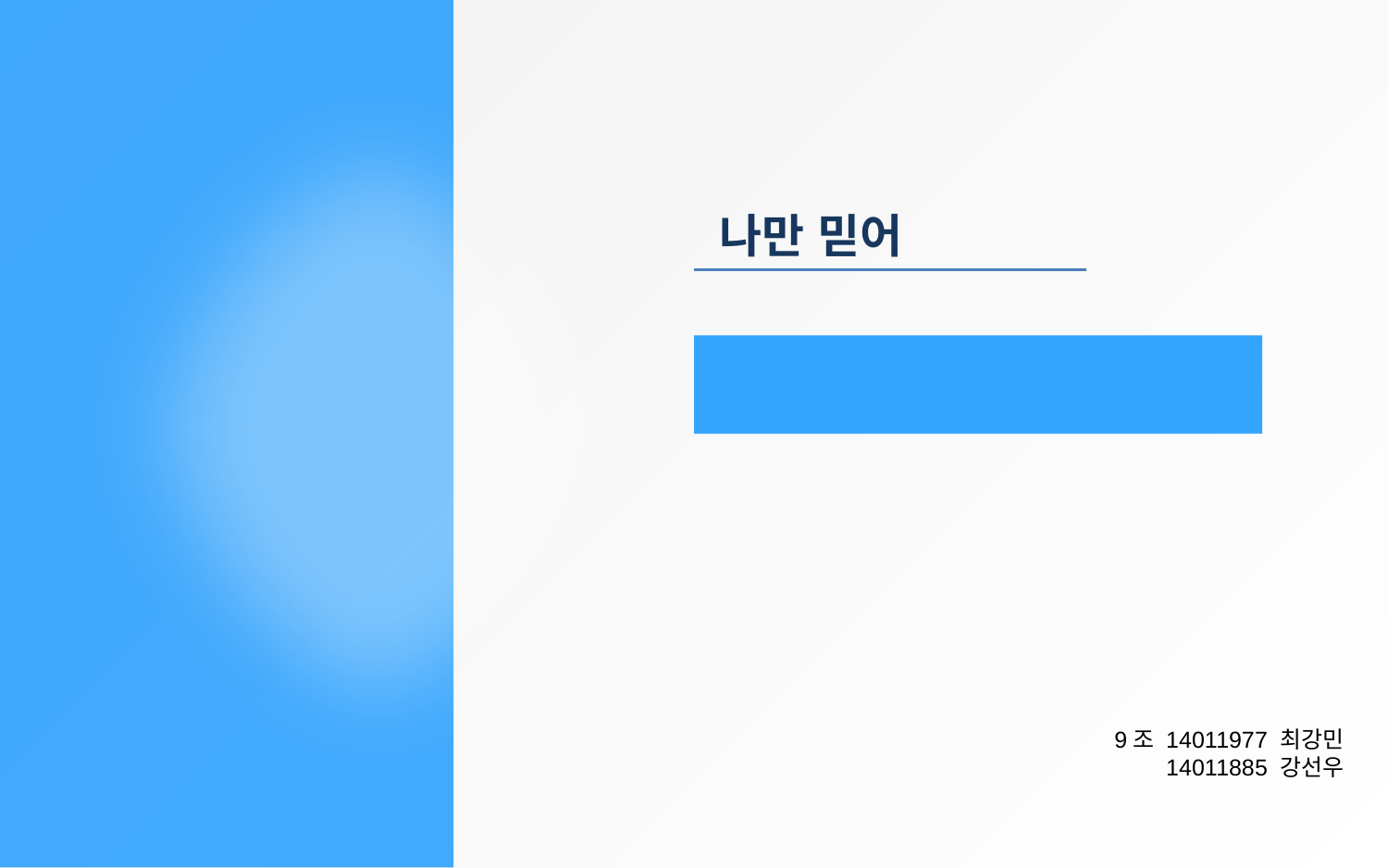

나만 믿어
창업 경제타운 아이디어
- 아이디어 사업계획 발표
9조 14011977 최강민
14011885 강선우